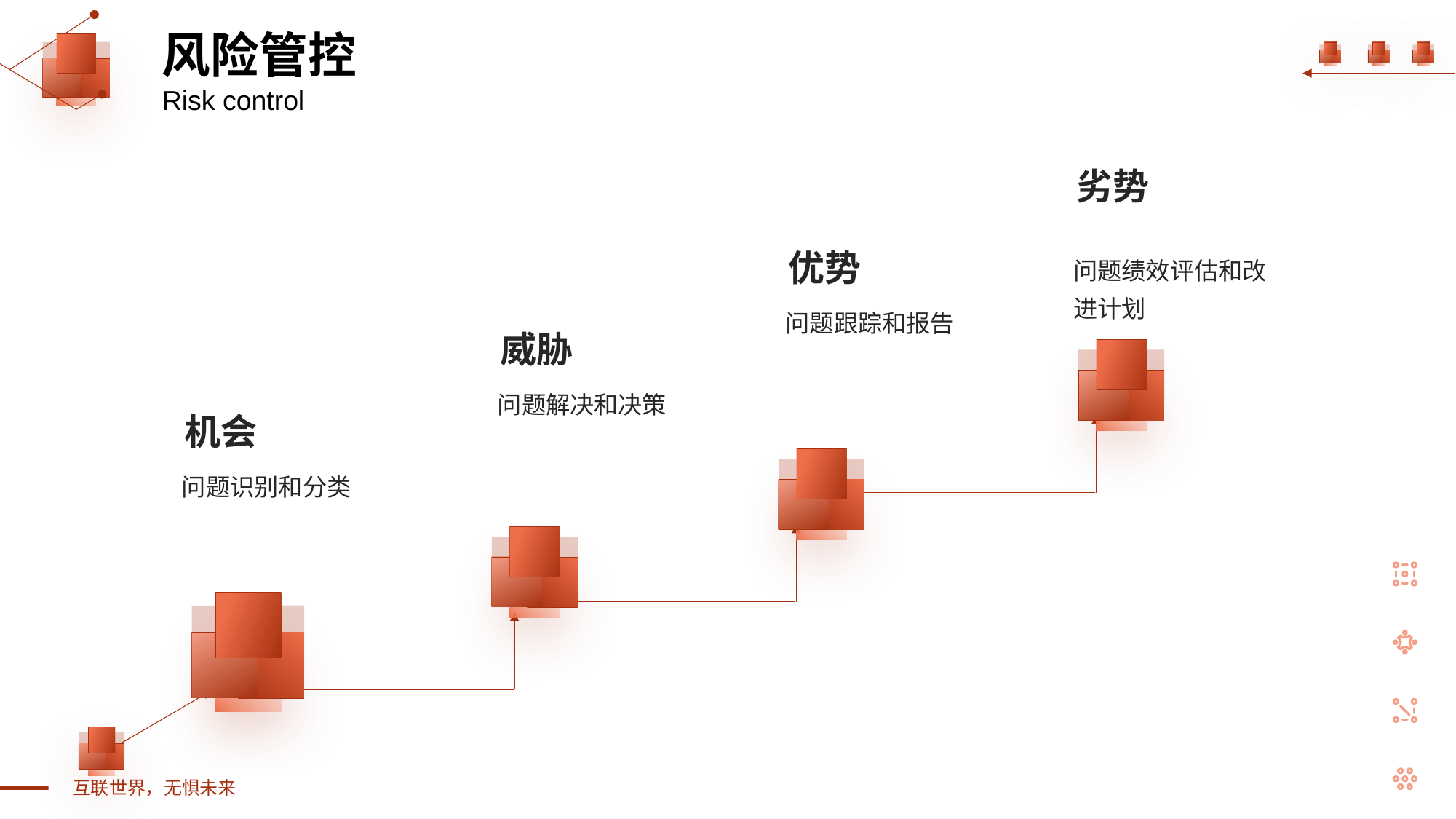

风险管控
Risk control
劣势

问题绩效评估和改进计划
优势
问题跟踪和报告
威胁
问题解决和决策

机会
问题识别和分类